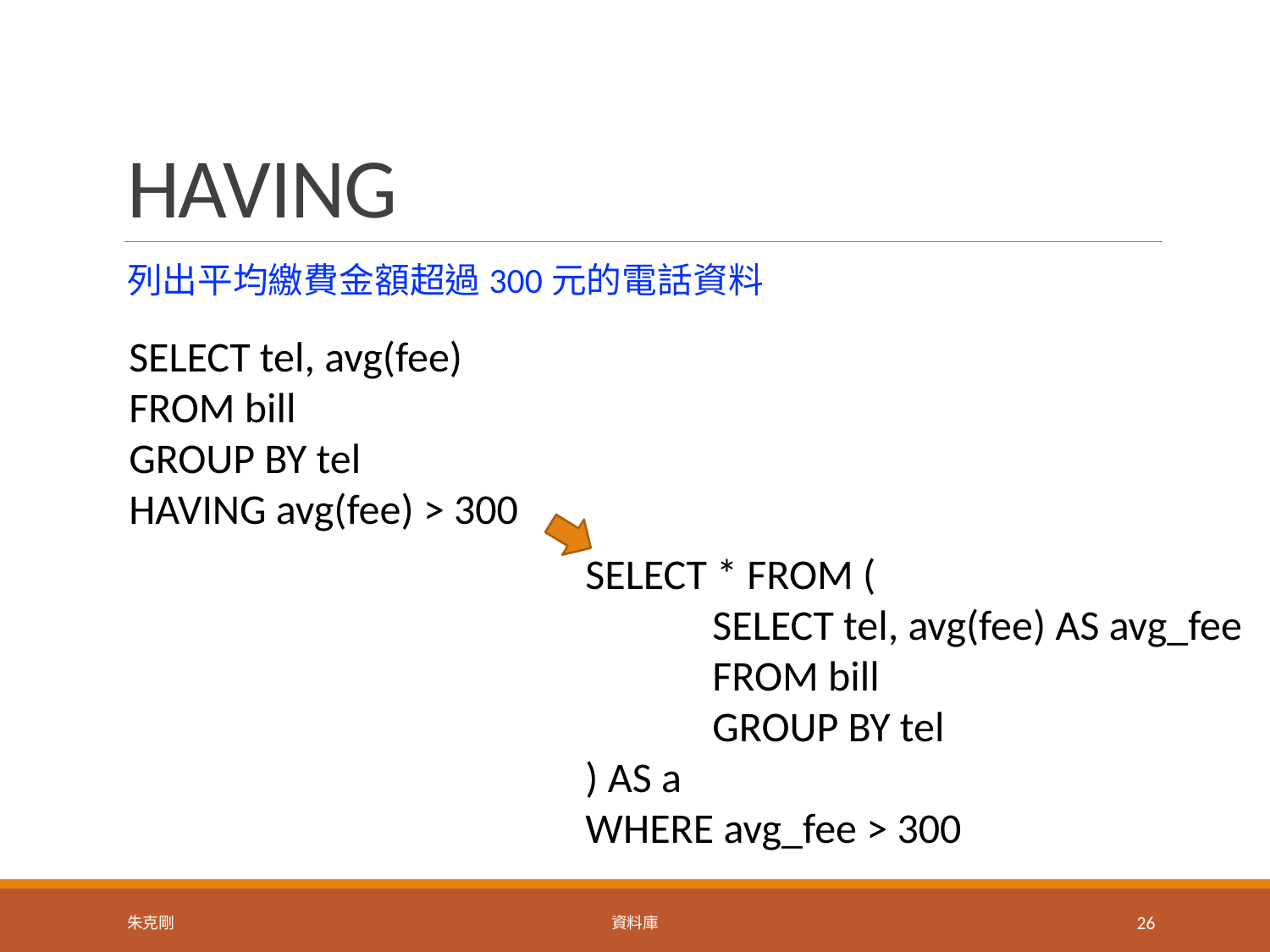

# HAVING
列出平均繳費金額超過300元的電話資料
SELECT tel, avg(fee)
FROM bill
GROUP BY tel
HAVING avg(fee) > 300

SELECT * FROM (
	SELECT tel, avg(fee) AS avg_fee
	FROM bill
	GROUP BY tel
) AS a
WHERE avg_fee > 300
朱克剛
資料庫
26